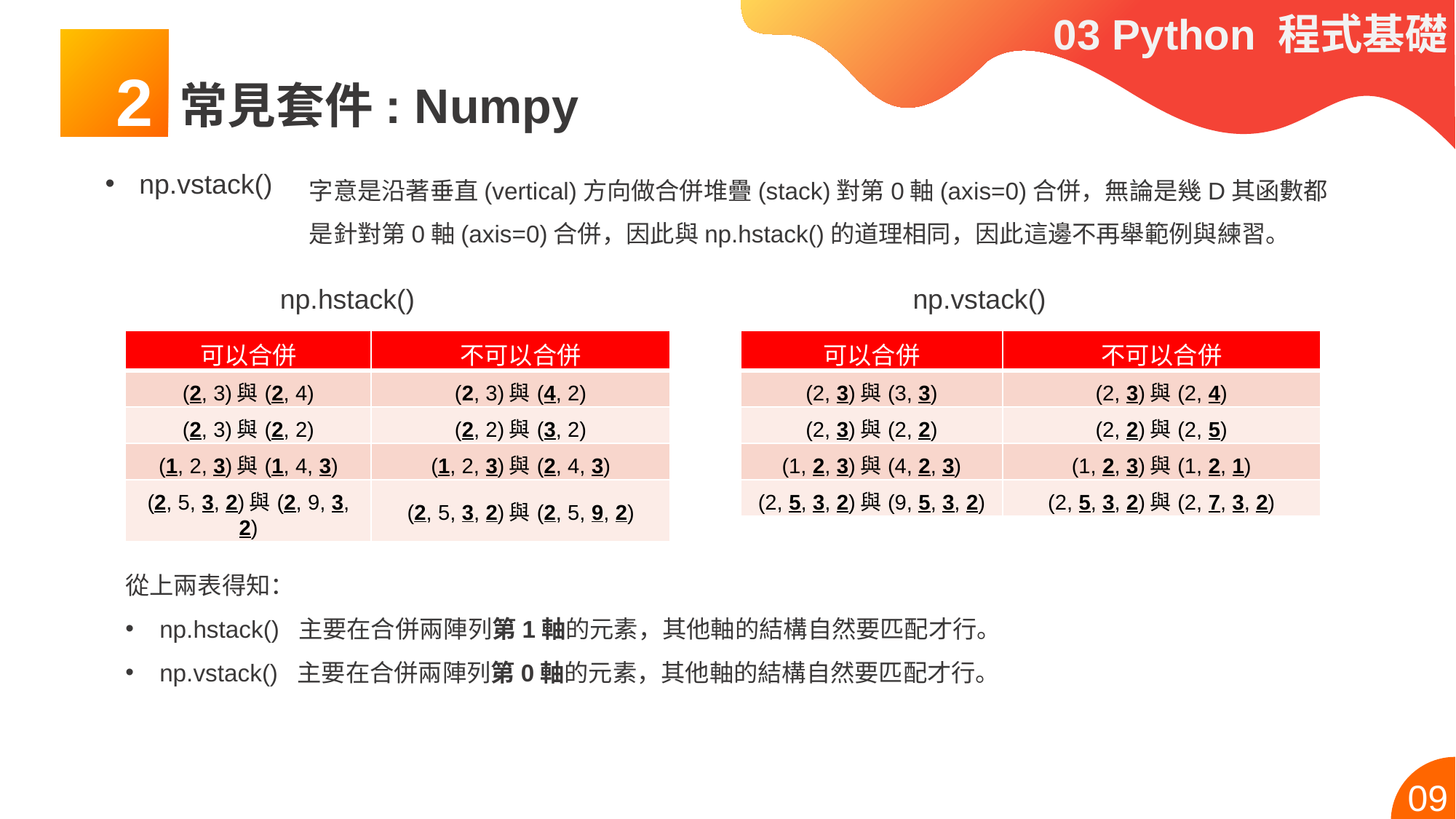

03 Python 程式基礎

2
# 常見套件: Numpy
字意是沿著垂直(vertical)方向做合併堆疊(stack)對第0軸(axis=0)合併，無論是幾D其函數都是針對第0軸(axis=0)合併，因此與np.hstack()的道理相同，因此這邊不再舉範例與練習。
np.vstack()
np.hstack()
np.vstack()
| 可以合併 | 不可以合併 |
| --- | --- |
| (2, 3)與(2, 4) | (2, 3)與(4, 2) |
| (2, 3)與(2, 2) | (2, 2)與(3, 2) |
| (1, 2, 3)與(1, 4, 3) | (1, 2, 3)與(2, 4, 3) |
| (2, 5, 3, 2)與(2, 9, 3, 2) | (2, 5, 3, 2)與(2, 5, 9, 2) |
| 可以合併 | 不可以合併 |
| --- | --- |
| (2, 3)與(3, 3) | (2, 3)與(2, 4) |
| (2, 3)與(2, 2) | (2, 2)與(2, 5) |
| (1, 2, 3)與(4, 2, 3) | (1, 2, 3)與(1, 2, 1) |
| (2, 5, 3, 2)與(9, 5, 3, 2) | (2, 5, 3, 2)與(2, 7, 3, 2) |
從上兩表得知：
np.hstack()  主要在合併兩陣列第1軸的元素，其他軸的結構自然要匹配才行。
np.vstack()  主要在合併兩陣列第0軸的元素，其他軸的結構自然要匹配才行。

09